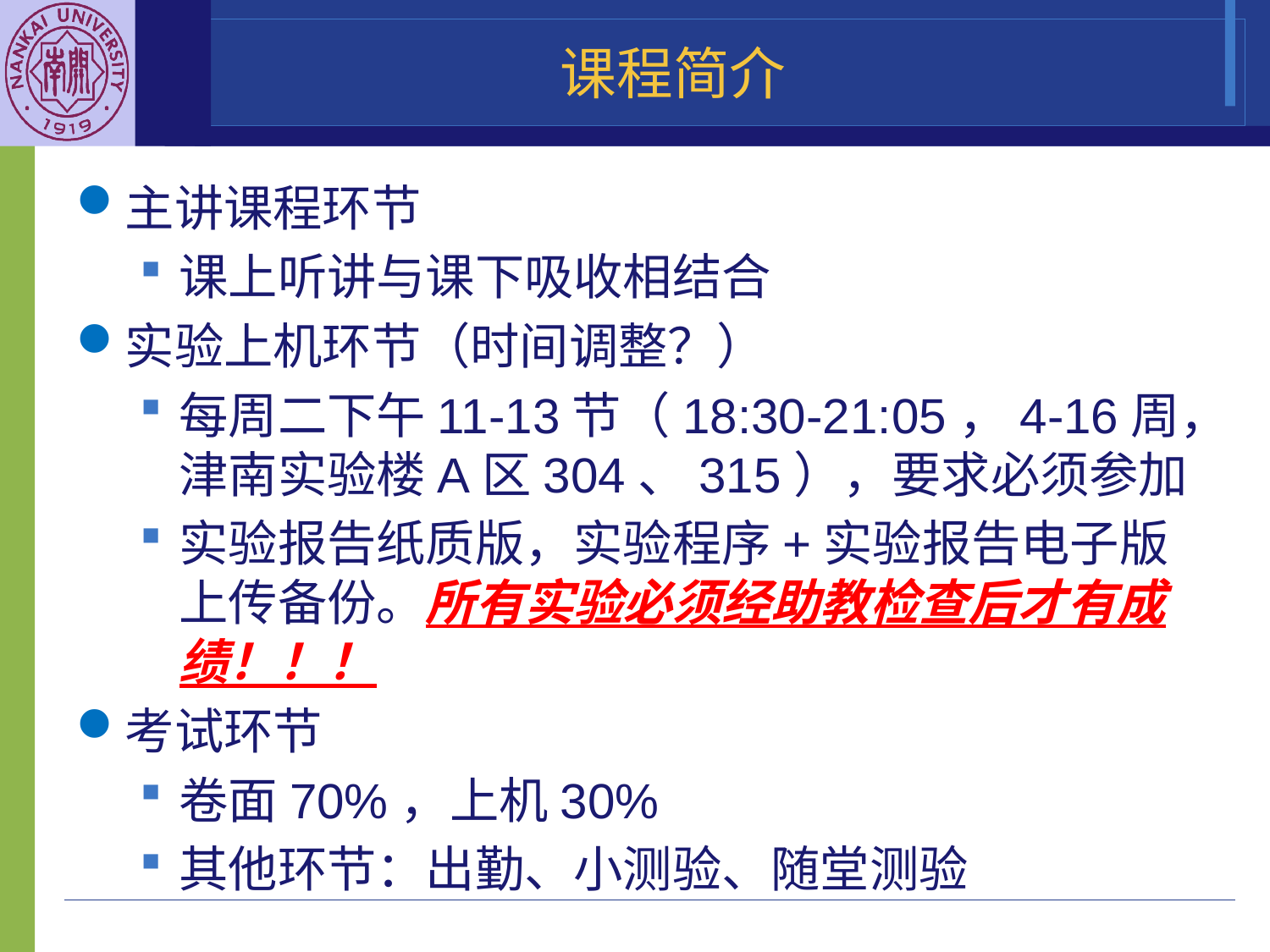

# 课程简介
主讲课程环节
课上听讲与课下吸收相结合
实验上机环节（时间调整？）
每周二下午11-13节（18:30-21:05，4-16周，津南实验楼A区304、315），要求必须参加
实验报告纸质版，实验程序+实验报告电子版上传备份。所有实验必须经助教检查后才有成绩！！！
考试环节
卷面70%，上机30%
其他环节：出勤、小测验、随堂测验

4